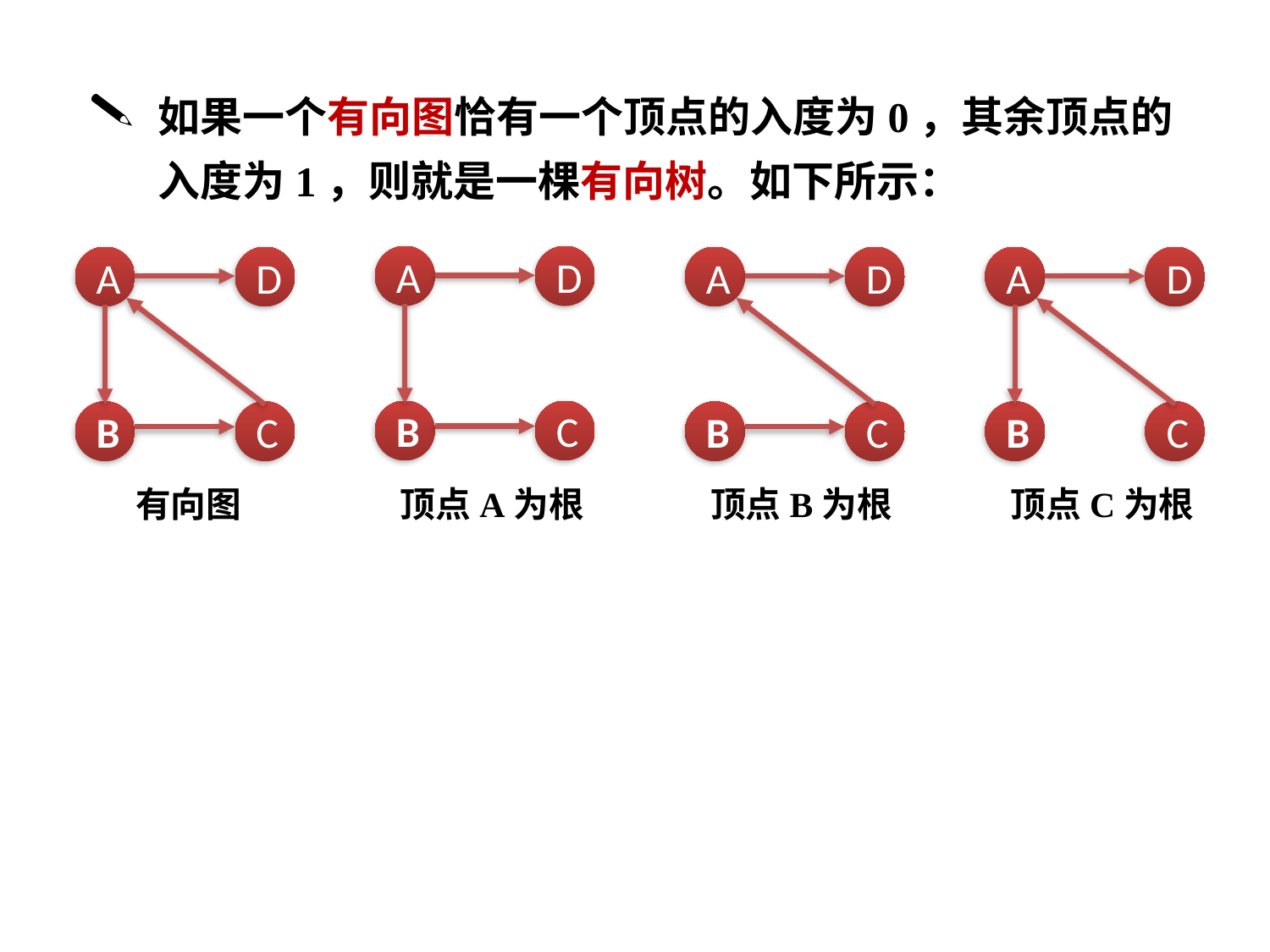

如果一个有向图恰有一个顶点的入度为0，其余顶点的入度为1，则就是一棵有向树。如下所示：
A
D
B
C
A
D
B
C
A
D
B
C
A
D
B
C
有向图
顶点A为根
顶点B为根
顶点C为根